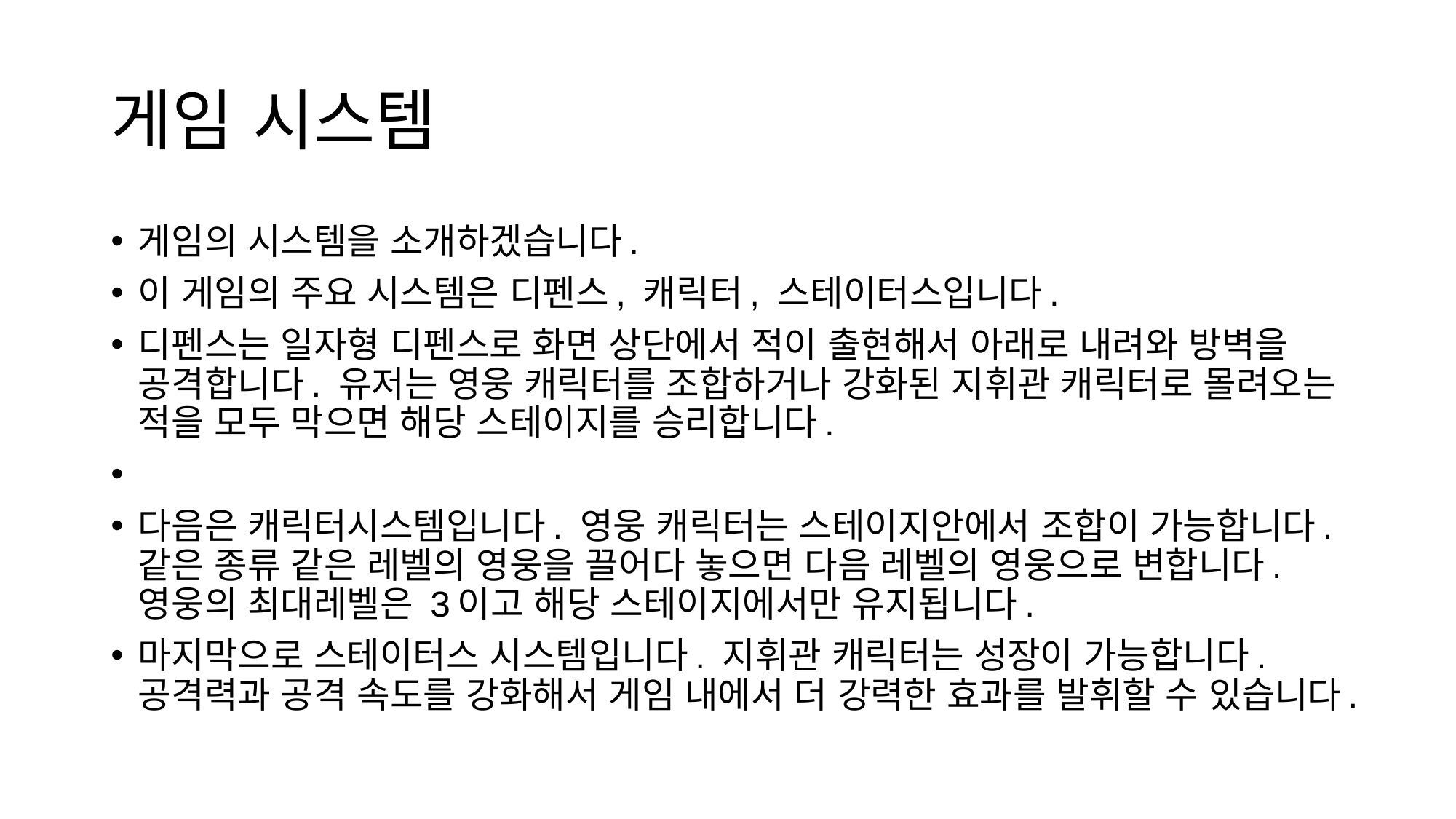

# 게임 시스템
게임의 시스템을 소개하겠습니다.
이 게임의 주요 시스템은 디펜스, 캐릭터, 스테이터스입니다.
디펜스는 일자형 디펜스로 화면 상단에서 적이 출현해서 아래로 내려와 방벽을 공격합니다. 유저는 영웅 캐릭터를 조합하거나 강화된 지휘관 캐릭터로 몰려오는 적을 모두 막으면 해당 스테이지를 승리합니다.

다음은 캐릭터시스템입니다. 영웅 캐릭터는 스테이지안에서 조합이 가능합니다. 같은 종류 같은 레벨의 영웅을 끌어다 놓으면 다음 레벨의 영웅으로 변합니다. 영웅의 최대레벨은 3이고 해당 스테이지에서만 유지됩니다.
마지막으로 스테이터스 시스템입니다. 지휘관 캐릭터는 성장이 가능합니다. 공격력과 공격 속도를 강화해서 게임 내에서 더 강력한 효과를 발휘할 수 있습니다.